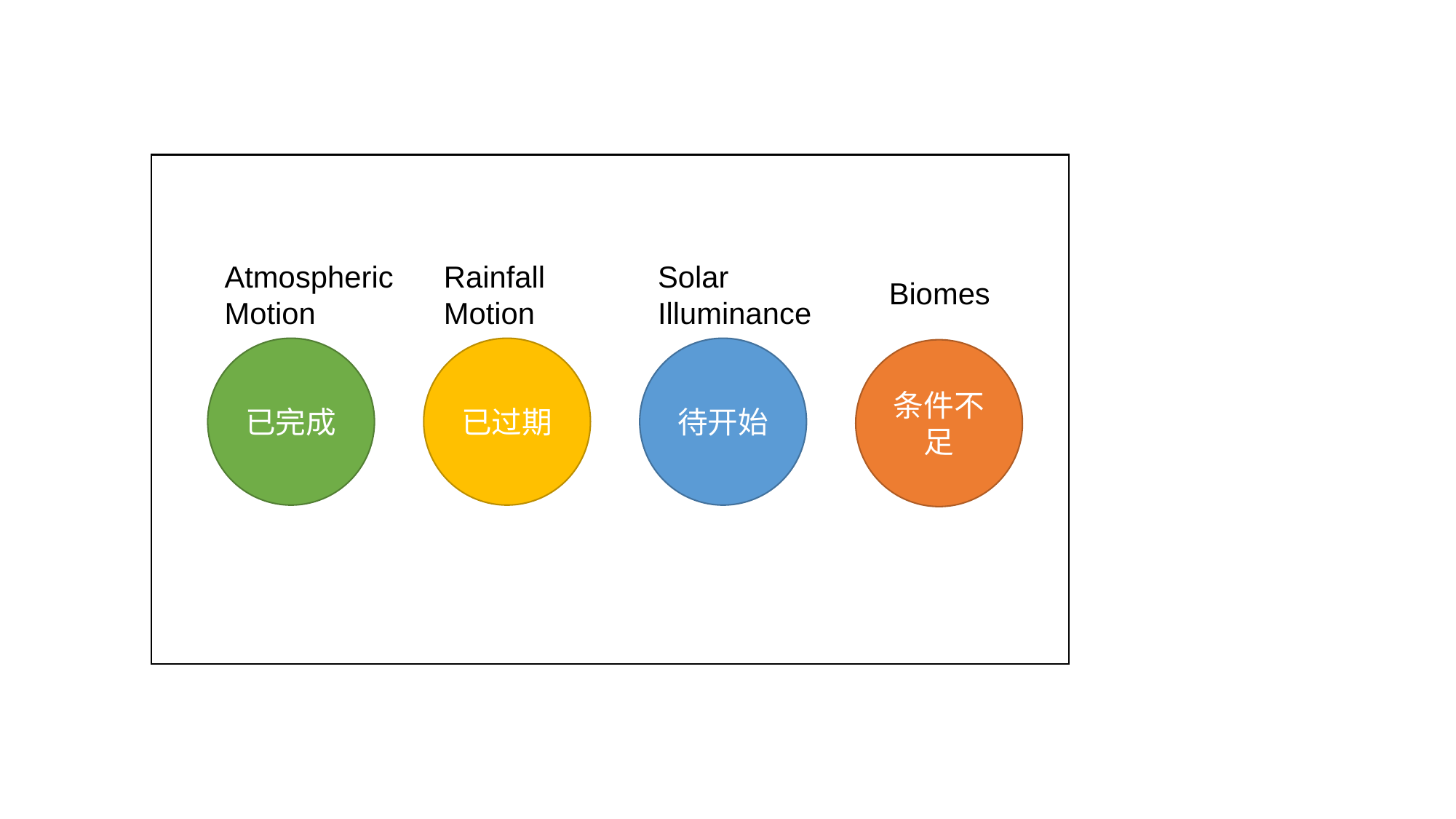

Solar
Illuminance
Atmospheric
Motion
Rainfall
Motion
Biomes
已完成
已过期
待开始
条件不足